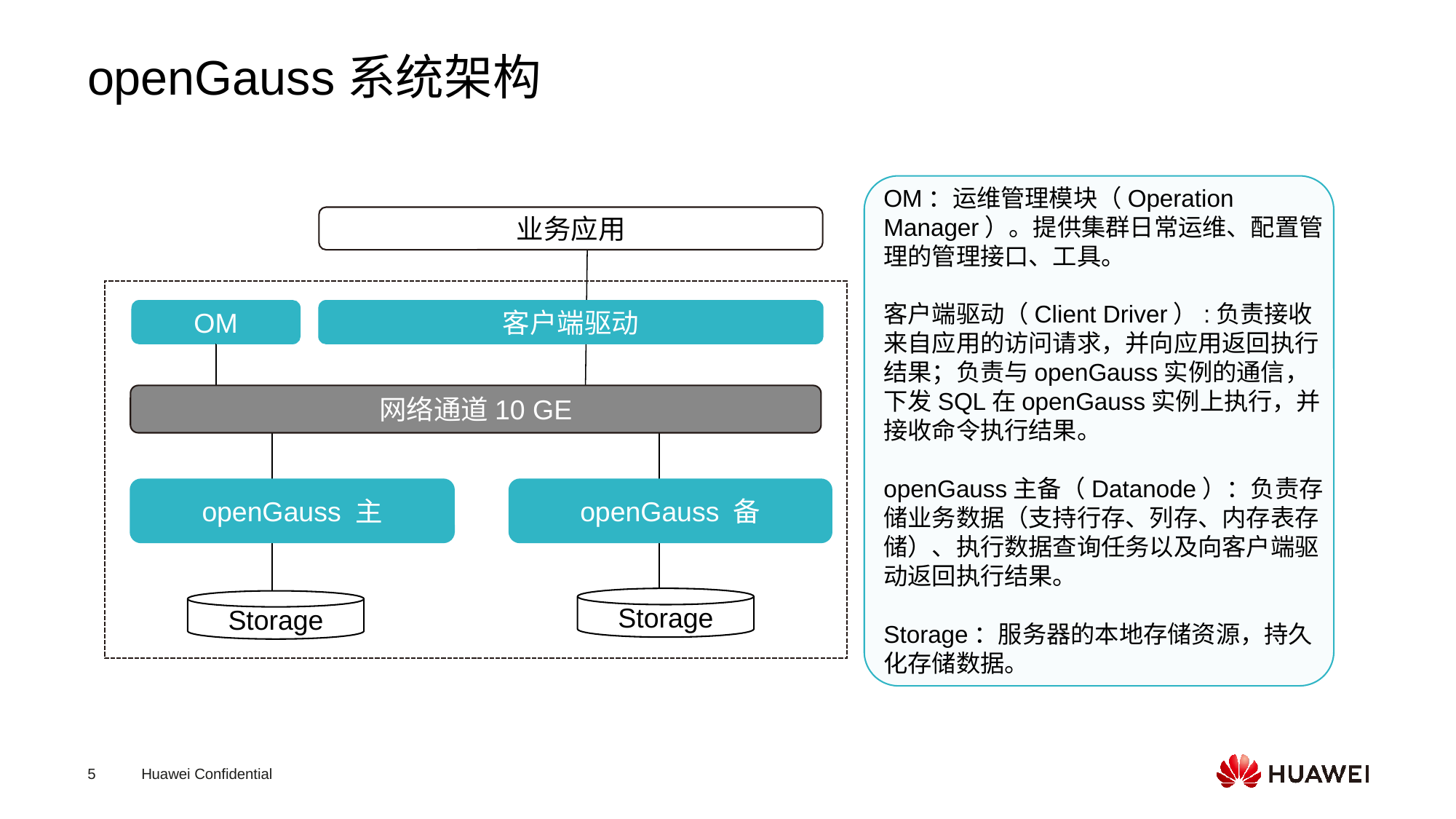

# openGauss系统架构

OM：运维管理模块（Operation Manager）。提供集群日常运维、配置管理的管理接口、工具。

客户端驱动（Client Driver）:负责接收来自应用的访问请求，并向应用返回执行结果；负责与openGauss实例的通信，下发SQL在openGauss实例上执行，并接收命令执行结果。

openGauss主备（Datanode）：负责存储业务数据（支持行存、列存、内存表存储）、执行数据查询任务以及向客户端驱动返回执行结果。

Storage：服务器的本地存储资源，持久化存储数据。
业务应用

OM
客户端驱动
网络通道10 GE
openGauss 主
openGauss 备
Storage
Storage